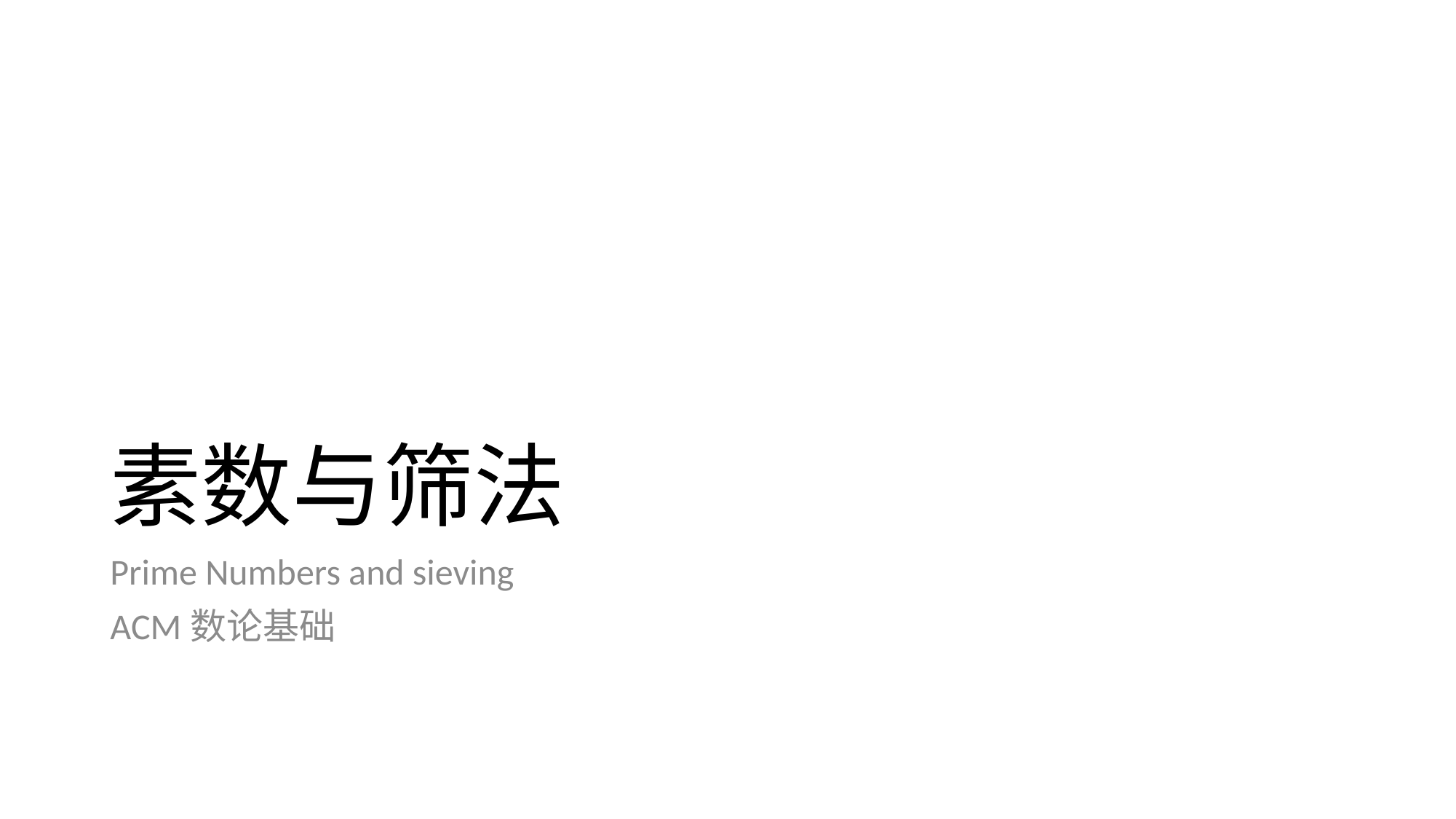

# 素数与筛法
Prime Numbers and sieving
ACM数论基础